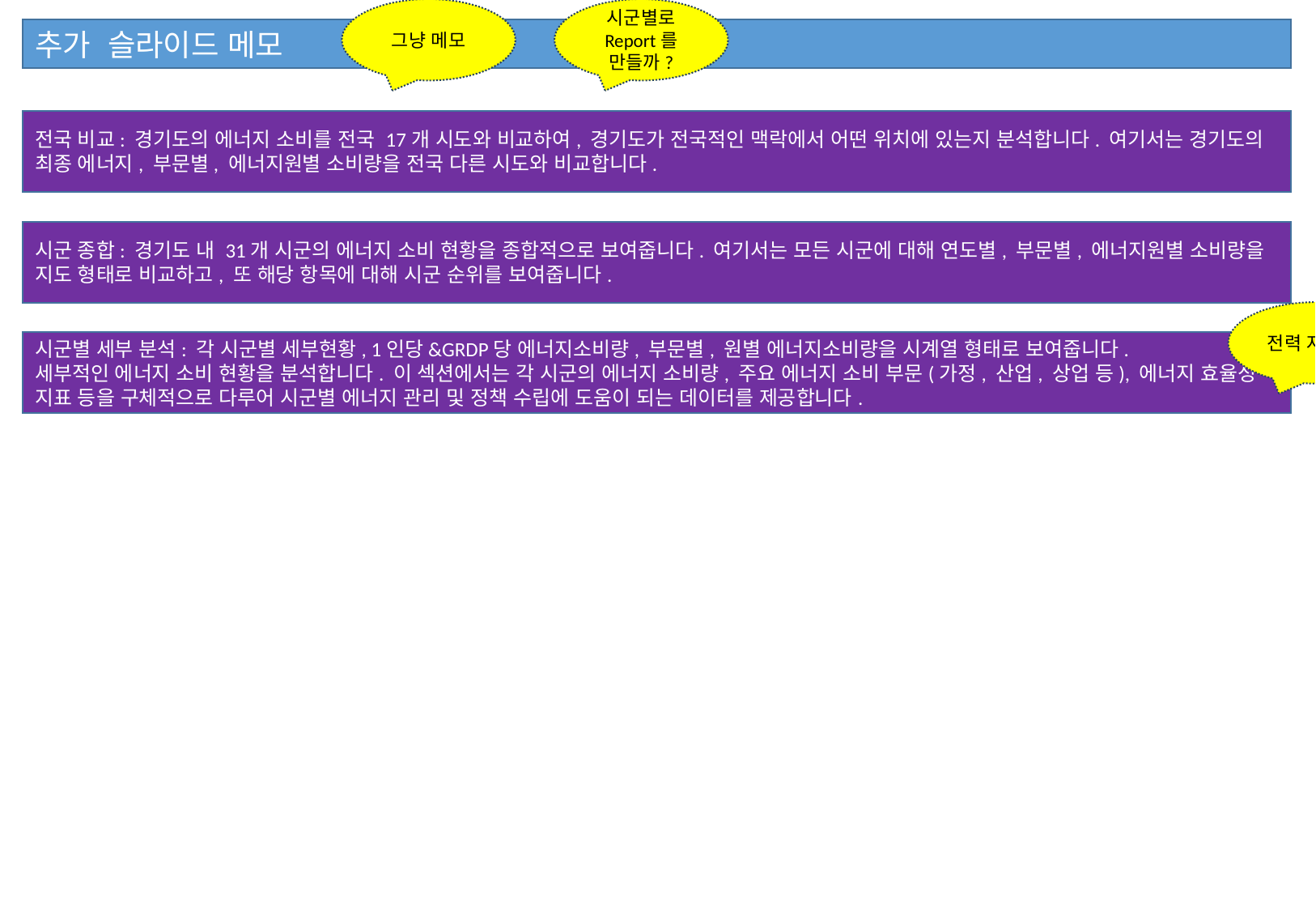

그냥 메모
시군별로 Report를 만들까?
추가  슬라이드 메모
전국 비교: 경기도의 에너지 소비를 전국 17개 시도와 비교하여, 경기도가 전국적인 맥락에서 어떤 위치에 있는지 분석합니다. 여기서는 경기도의 최종 에너지, 부문별, 에너지원별 소비량을 전국 다른 시도와 비교합니다.
시군 종합: 경기도 내 31개 시군의 에너지 소비 현황을 종합적으로 보여줍니다. 여기서는 모든 시군에 대해 연도별, 부문별, 에너지원별 소비량을 지도 형태로 비교하고, 또 해당 항목에 대해 시군 순위를 보여줍니다.
전력 자립도?
시군별 세부 분석: 각 시군별 세부현황, 1인당&GRDP당 에너지소비량, 부문별, 원별 에너지소비량을 시계열 형태로 보여줍니다.
세부적인 에너지 소비 현황을 분석합니다. 이 섹션에서는 각 시군의 에너지 소비량, 주요 에너지 소비 부문(가정, 산업, 상업 등), 에너지 효율성 지표 등을 구체적으로 다루어 시군별 에너지 관리 및 정책 수립에 도움이 되는 데이터를 제공합니다.